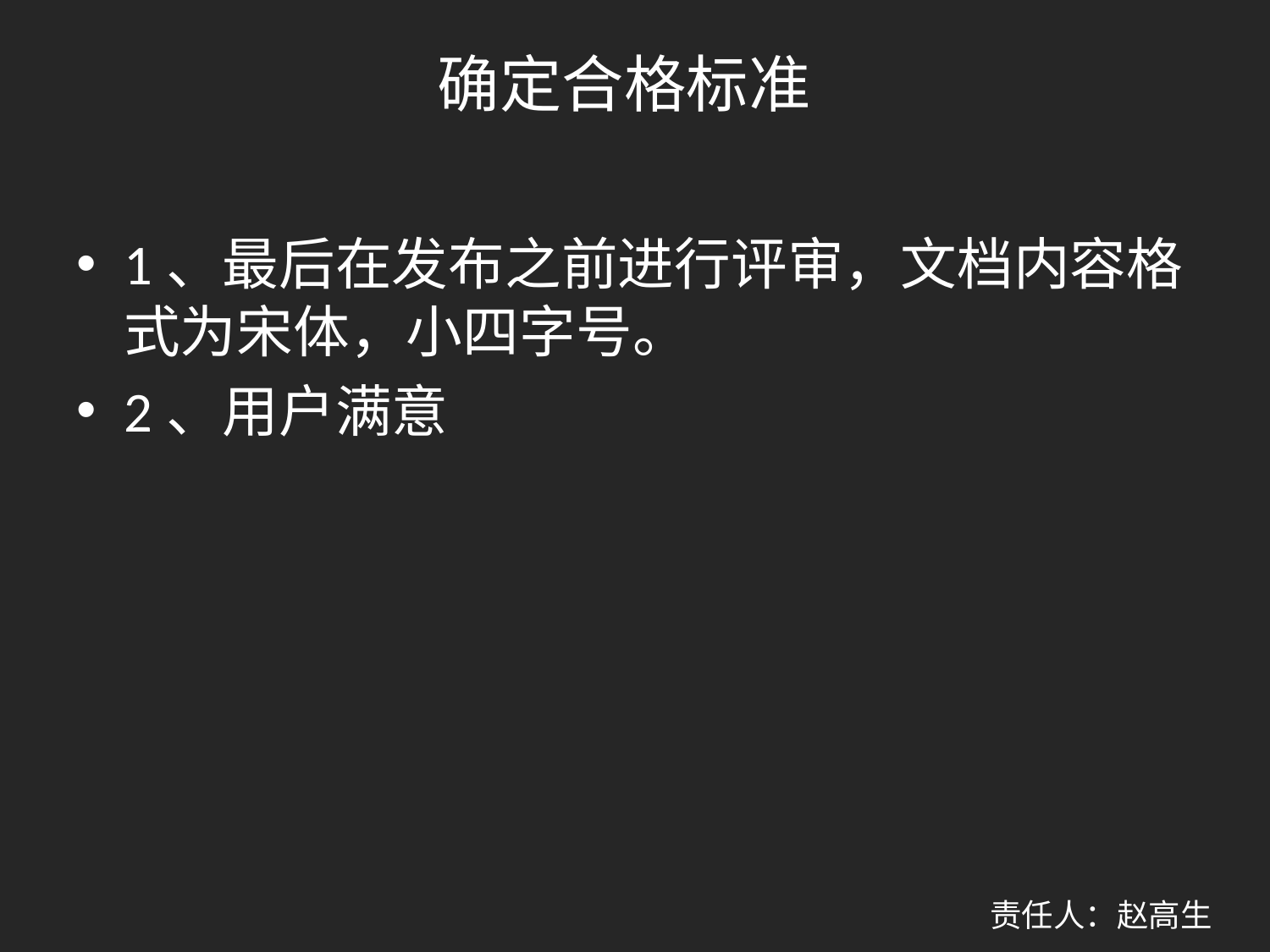

# 确定合格标准
1、最后在发布之前进行评审，文档内容格式为宋体，小四字号。
2、用户满意

责任人：赵高生